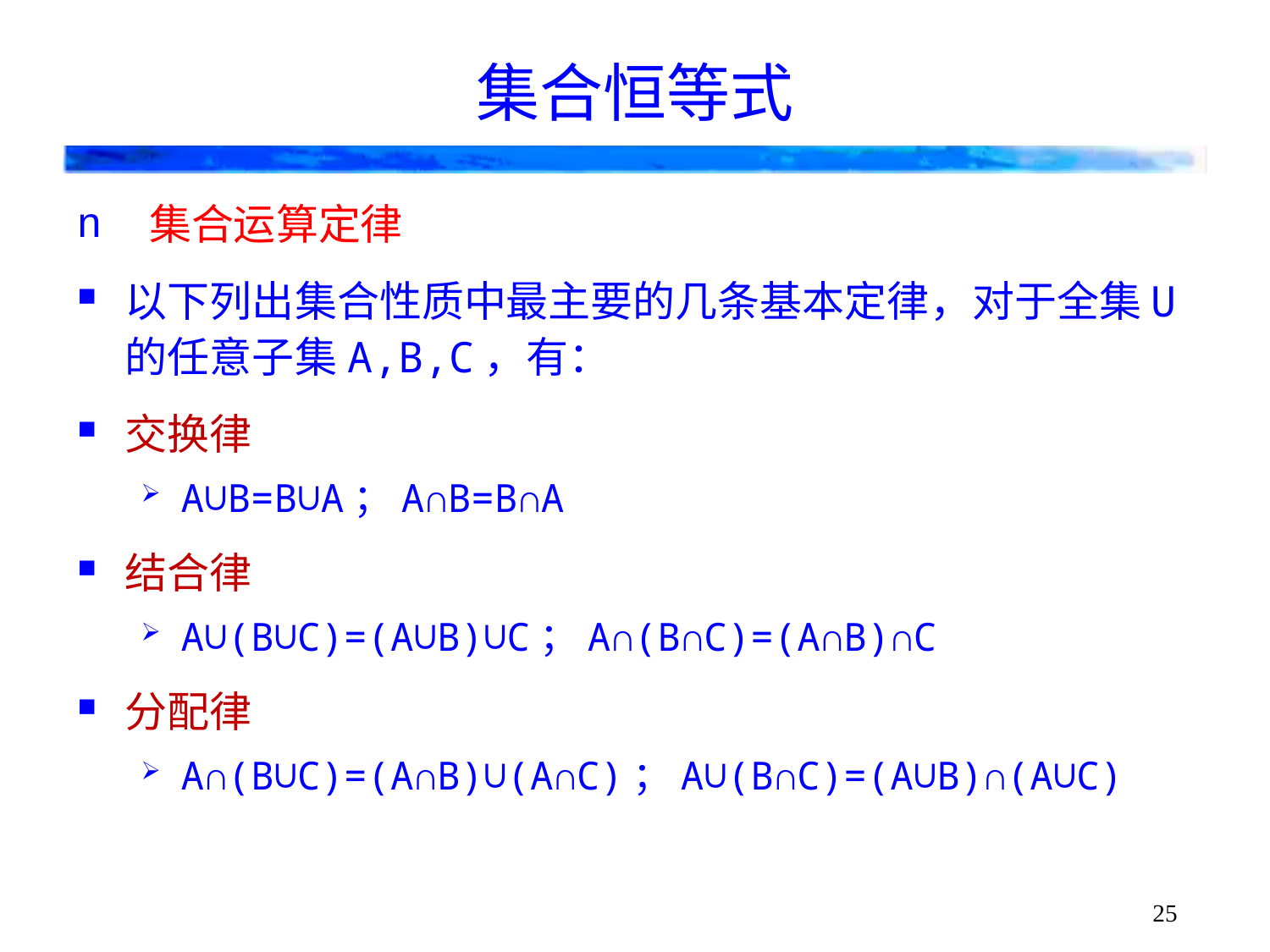

# 集合恒等式
集合运算定律
以下列出集合性质中最主要的几条基本定律，对于全集U的任意子集A,B,C，有：
交换律
A∪B=B∪A；A∩B=B∩A
结合律
A∪(B∪C)=(A∪B)∪C；A∩(B∩C)=(A∩B)∩C
分配律
A∩(B∪C)=(A∩B)∪(A∩C)；A∪(B∩C)=(A∪B)∩(A∪C)
25